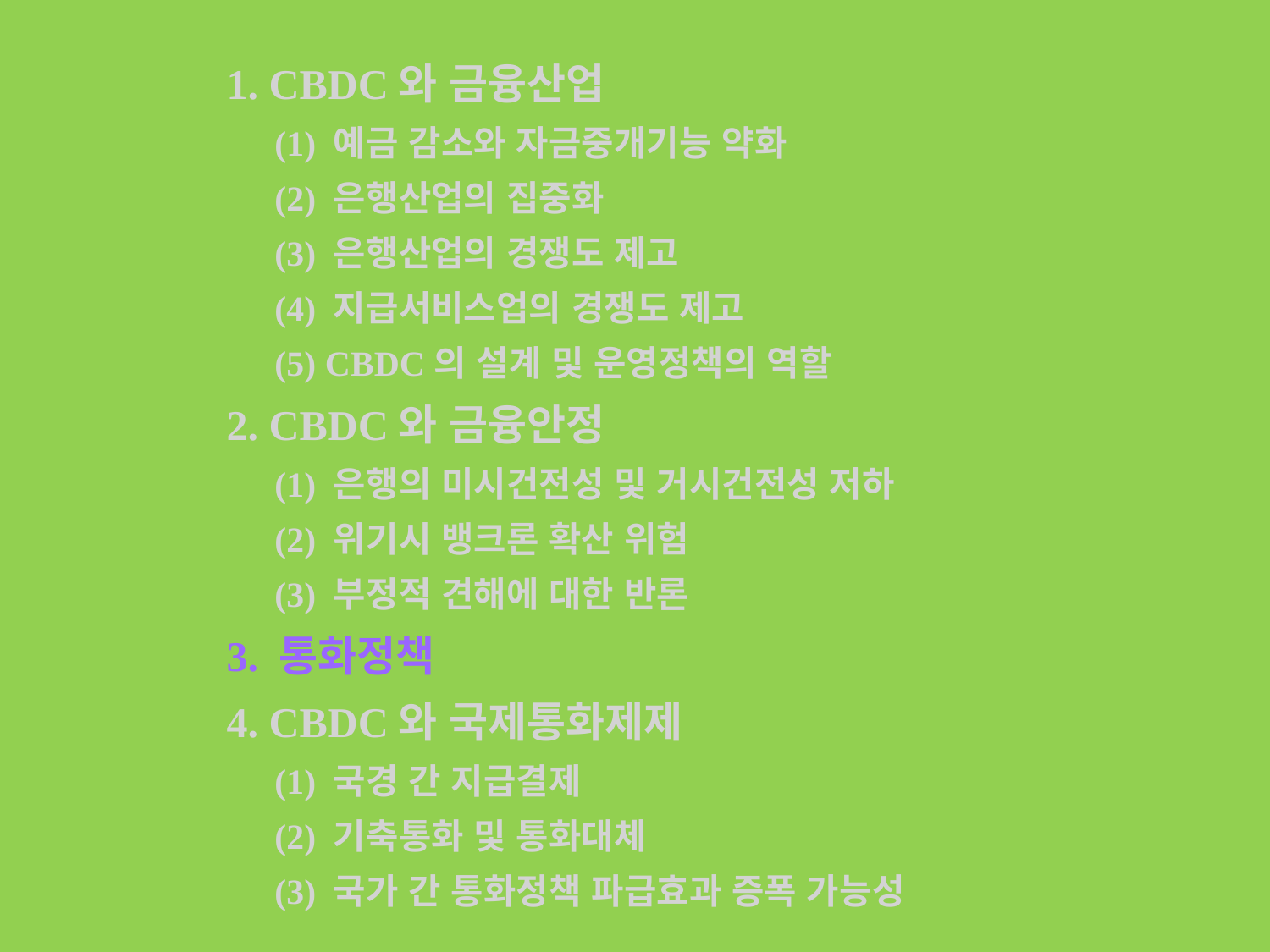

# 1. CBDC와 금융산업 (1) 예금 감소와 자금중개기능 약화 (2) 은행산업의 집중화 (3) 은행산업의 경쟁도 제고 (4) 지급서비스업의 경쟁도 제고 (5) CBDC의 설계 및 운영정책의 역할 2. CBDC와 금융안정 (1) 은행의 미시건전성 및 거시건전성 저하 (2) 위기시 뱅크론 확산 위험 (3) 부정적 견해에 대한 반론 3. 통화정책 4. CBDC와 국제통화제제 (1) 국경 간 지급결제 (2) 기축통화 및 통화대체 (3) 국가 간 통화정책 파급효과 증폭 가능성